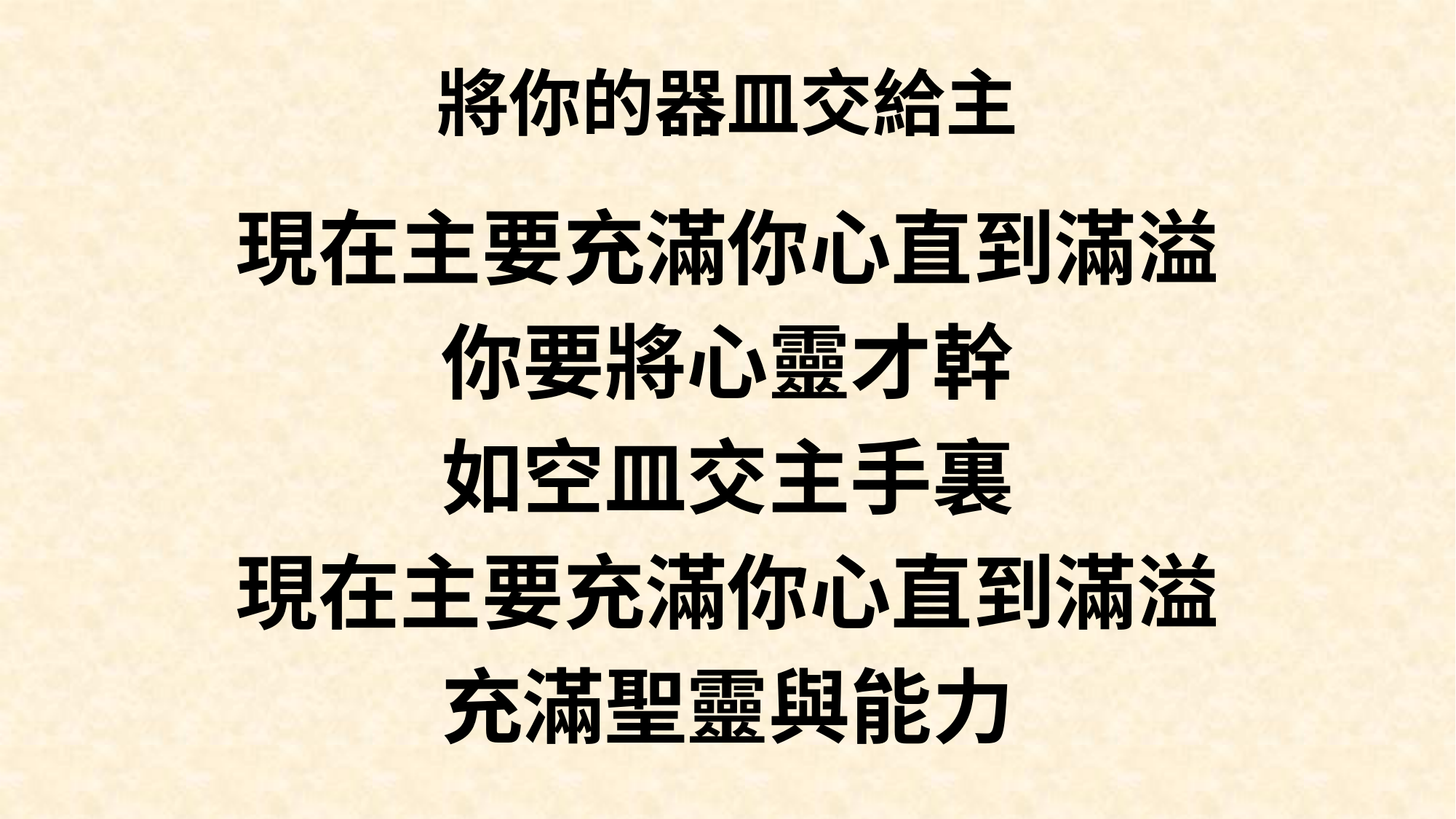

# 將你的器皿交給主
現在主要充滿你心直到滿溢
你要將心靈才幹
如空皿交主手裏
現在主要充滿你心直到滿溢
充滿聖靈與能力